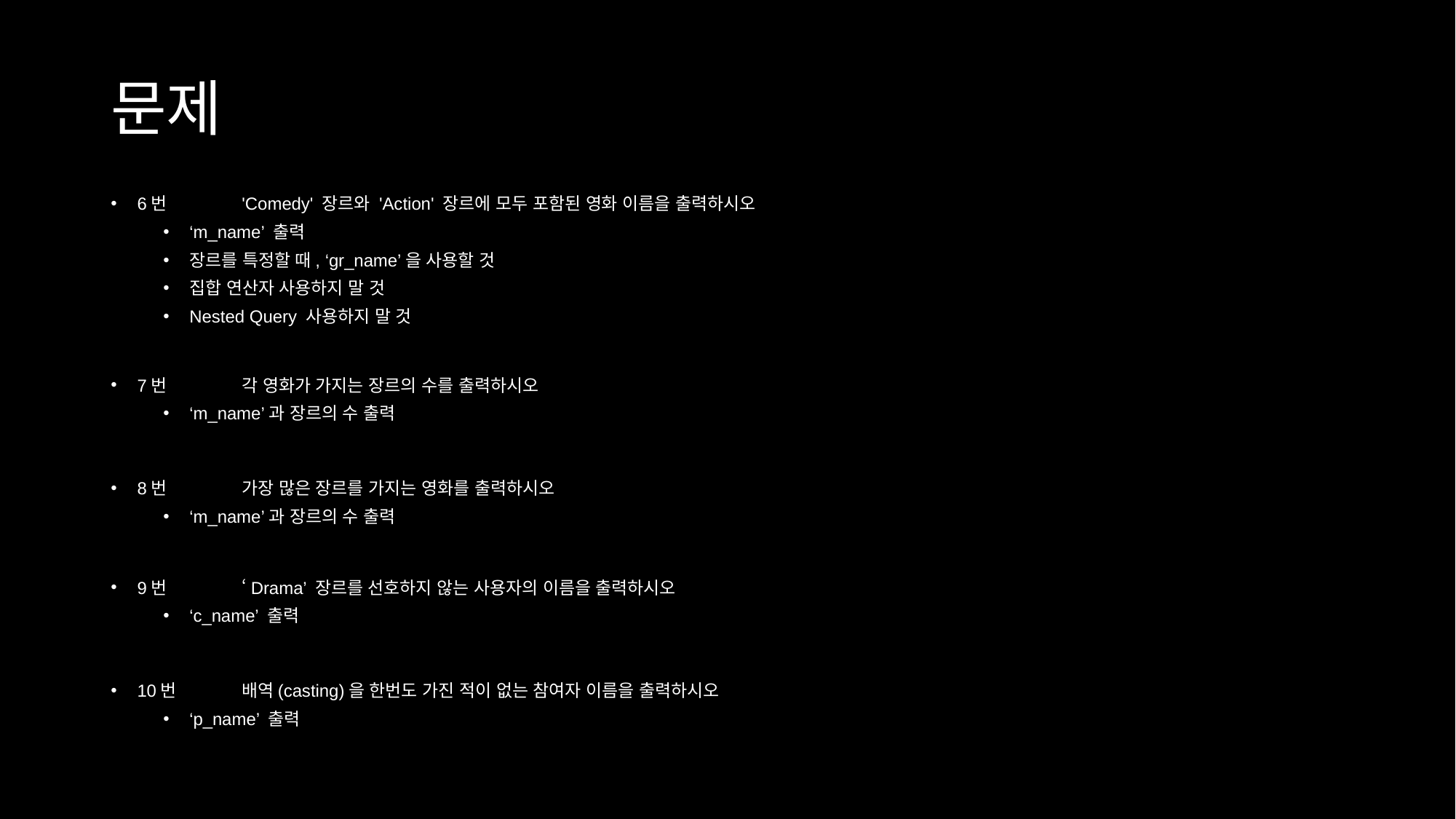

# 문제
6번	'Comedy' 장르와 'Action' 장르에 모두 포함된 영화 이름을 출력하시오
‘m_name’ 출력
장르를 특정할 때, ‘gr_name’을 사용할 것
집합 연산자 사용하지 말 것
Nested Query 사용하지 말 것

7번	각 영화가 가지는 장르의 수를 출력하시오
‘m_name’과 장르의 수 출력

8번	가장 많은 장르를 가지는 영화를 출력하시오
‘m_name’과 장르의 수 출력

9번 	‘Drama’ 장르를 선호하지 않는 사용자의 이름을 출력하시오
‘c_name’ 출력

10번	배역(casting)을 한번도 가진 적이 없는 참여자 이름을 출력하시오
‘p_name’ 출력